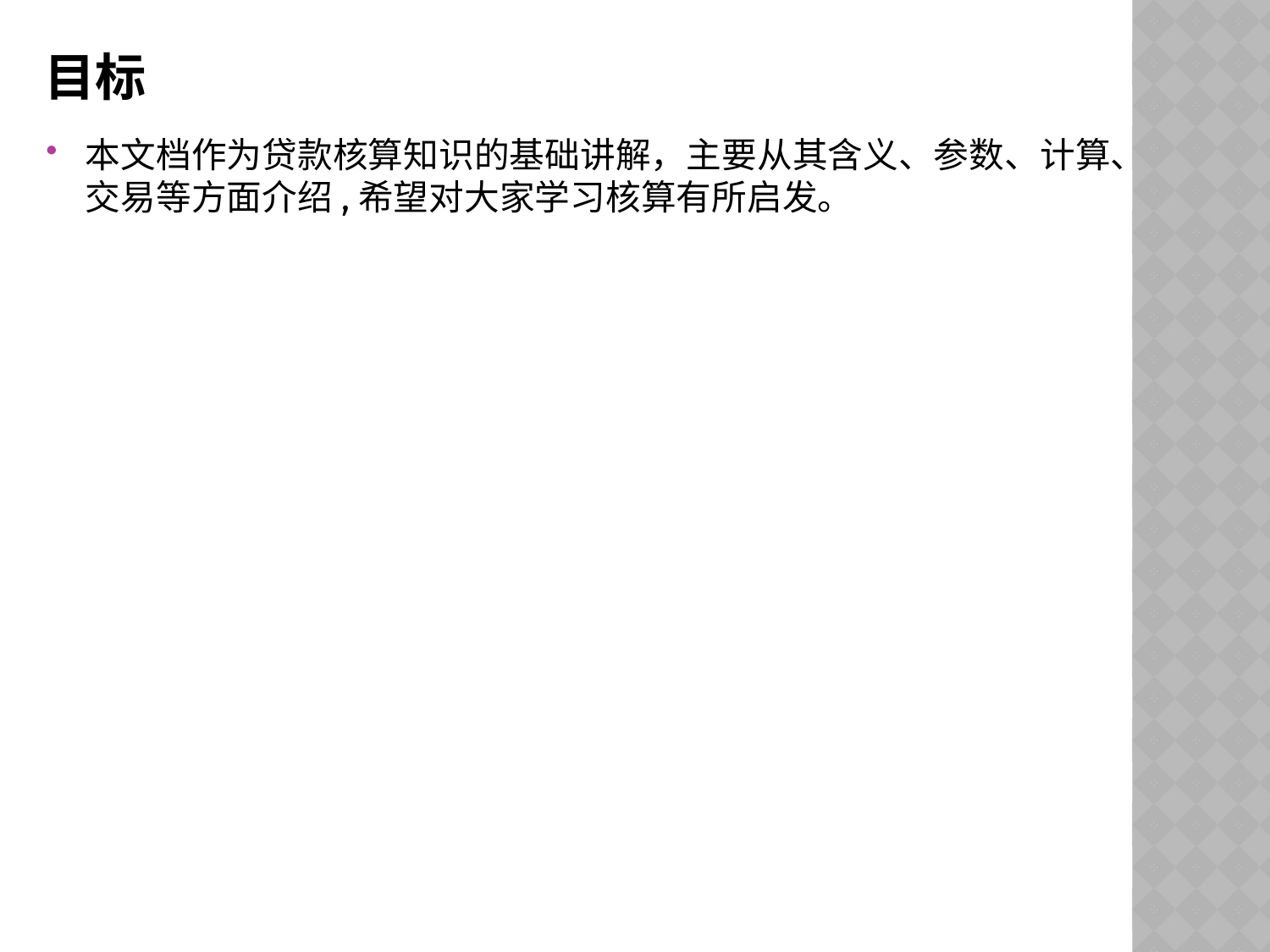

# 目标
本文档作为贷款核算知识的基础讲解，主要从其含义、参数、计算、交易等方面介绍,希望对大家学习核算有所启发。